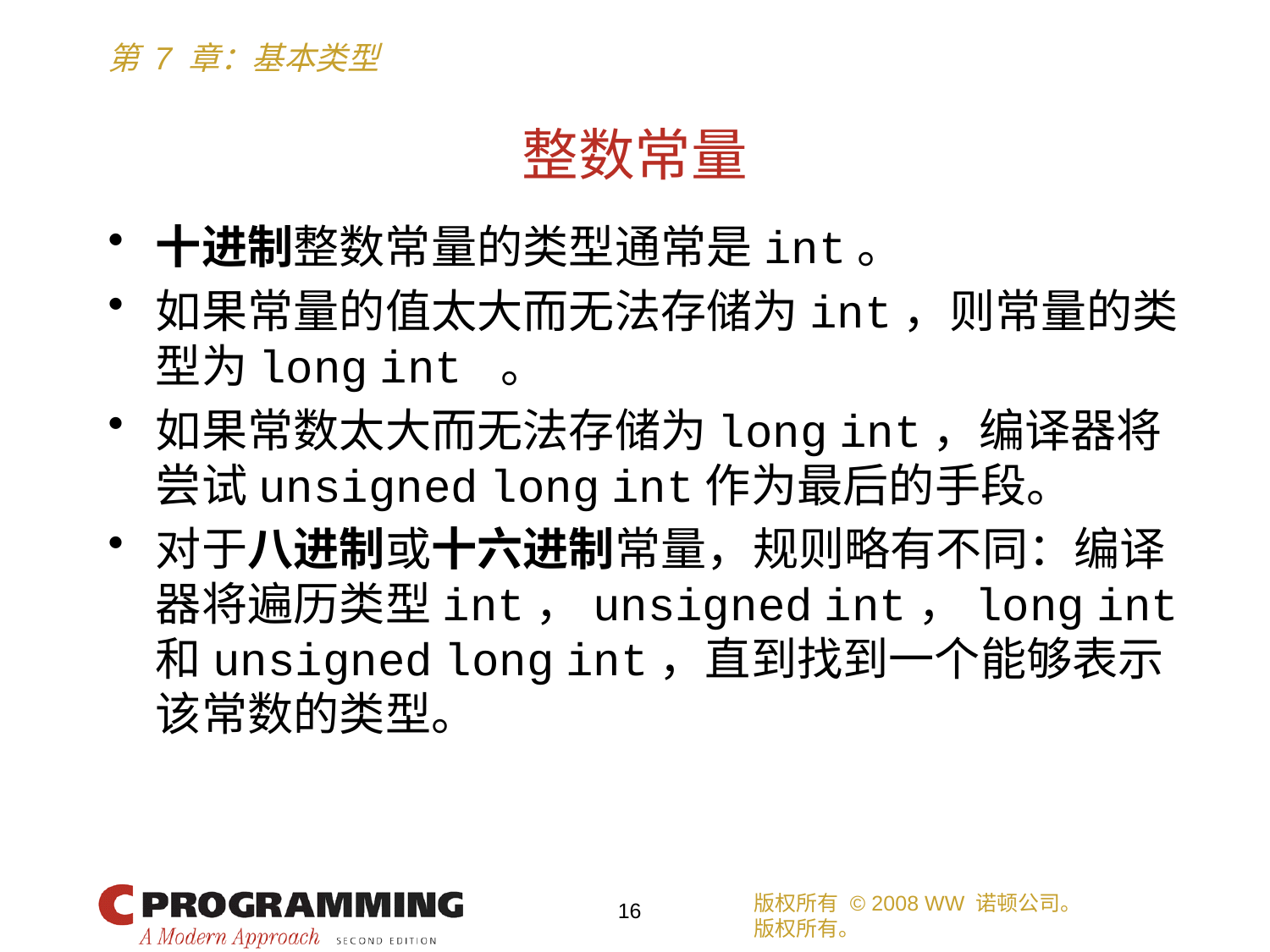

# 整数常量
十进制整数常量的类型通常是int。
如果常量的值太大而无法存储为int，则常量的类型为long int 。
如果常数太大而无法存储为long int，编译器将尝试unsigned long int作为最后的手段。
对于八进制或十六进制常量，规则略有不同：编译器将遍历类型int，unsigned int，long int和unsigned long int，直到找到一个能够表示该常数的类型。
版权所有 © 2008 WW 诺顿公司。
版权所有。
16